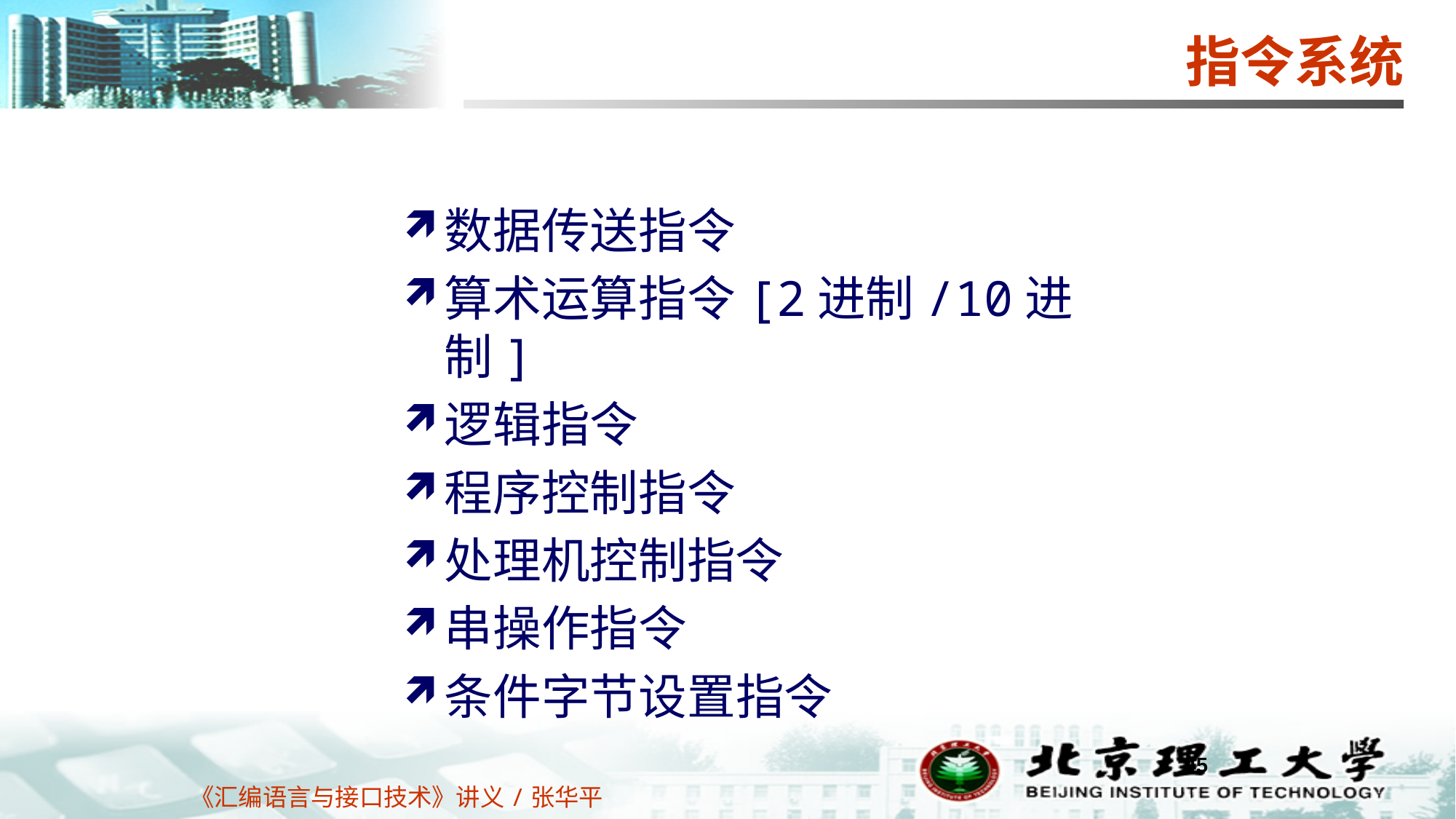

指令系统
数据传送指令
算术运算指令[2进制/10进制]
逻辑指令
程序控制指令
处理机控制指令
串操作指令
条件字节设置指令
45